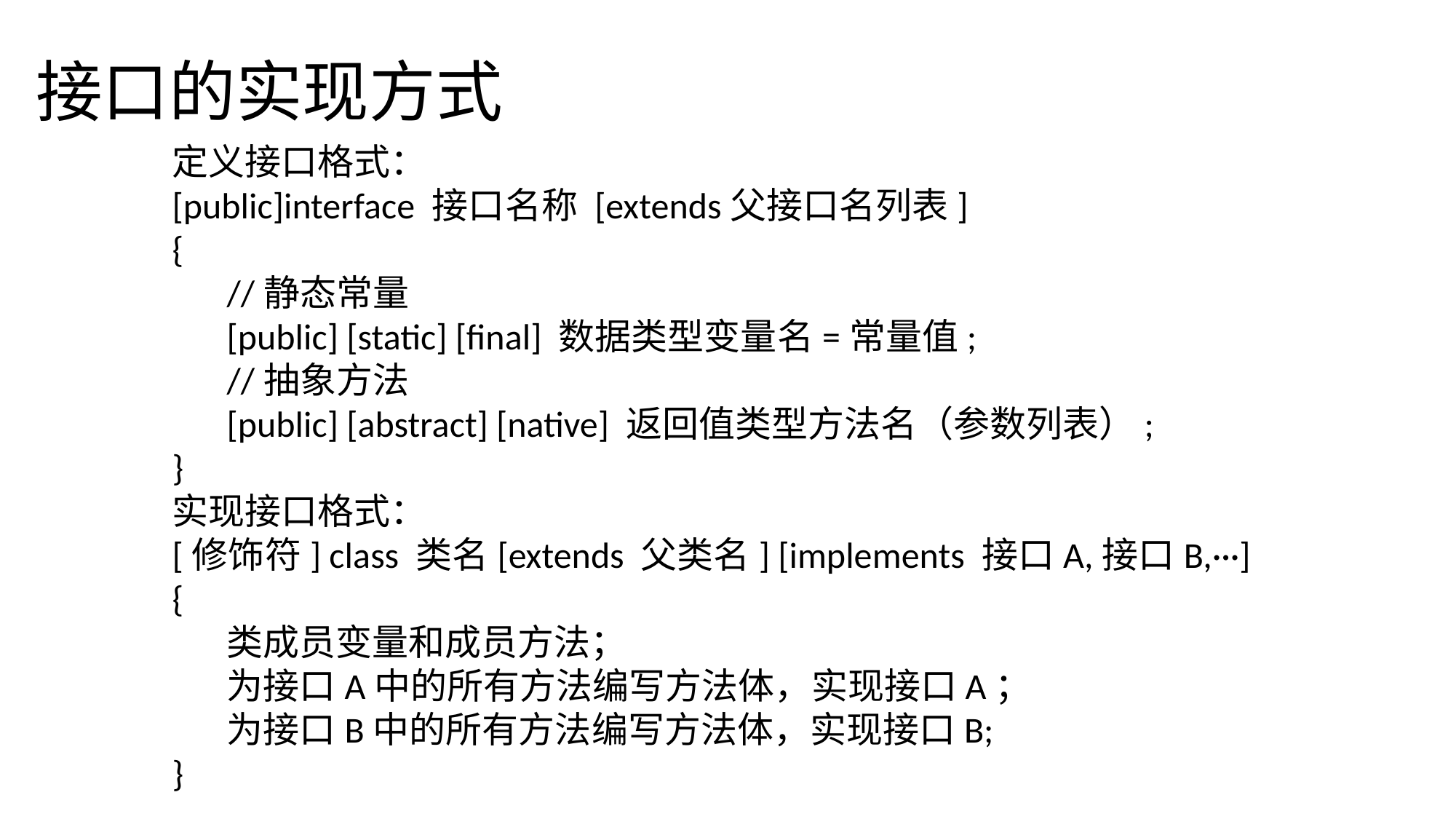

# 接口的实现方式
定义接口格式：
[public]interface 接口名称 [extends父接口名列表]
{
//静态常量
[public] [static] [final] 数据类型变量名=常量值;
//抽象方法
[public] [abstract] [native] 返回值类型方法名（参数列表）;
}
实现接口格式：
[修饰符] class 类名[extends 父类名] [implements 接口A,接口B,···]
{
类成员变量和成员方法；
为接口A中的所有方法编写方法体，实现接口A；
为接口B中的所有方法编写方法体，实现接口B;
}